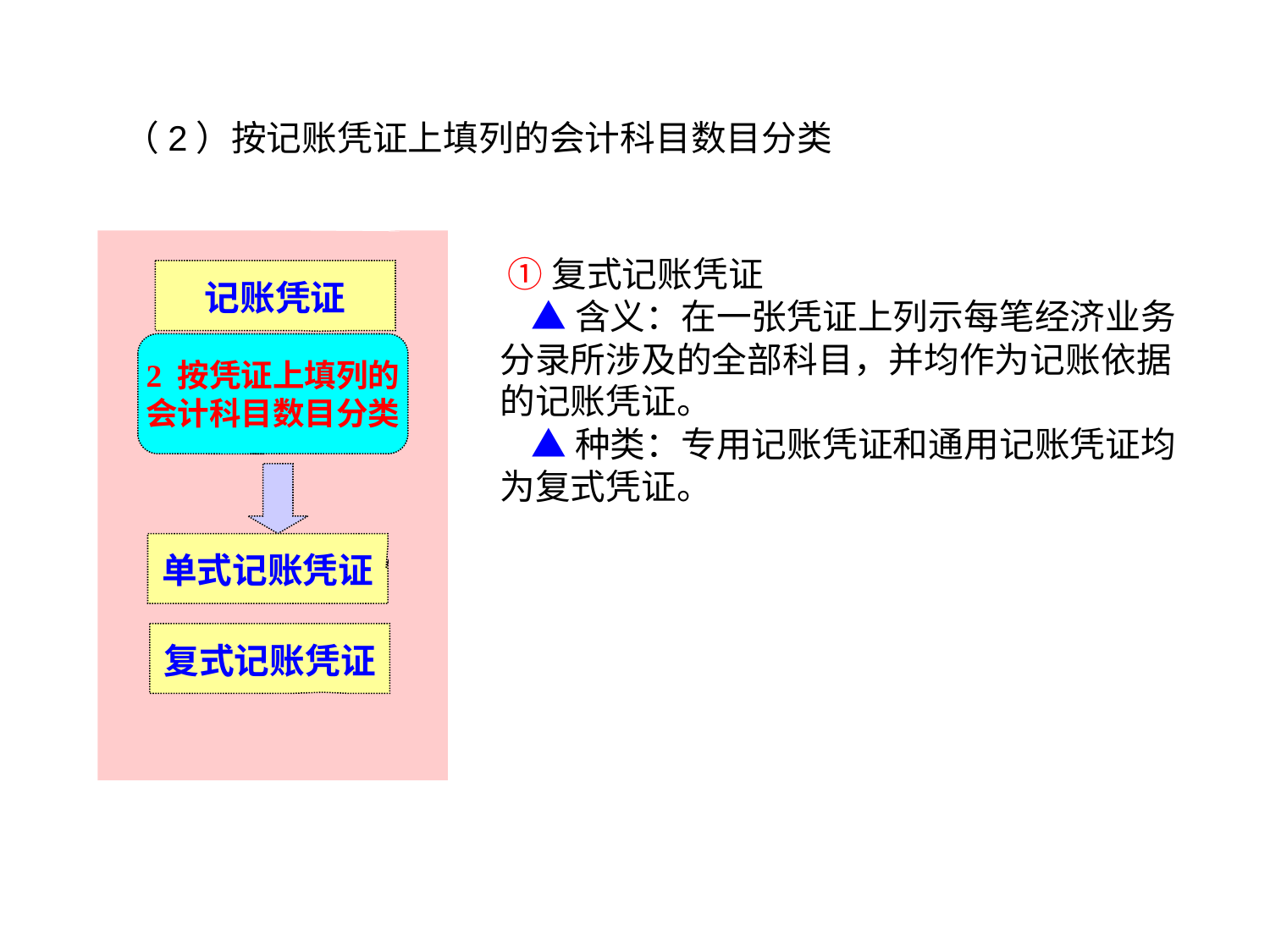

（2）按记账凭证上填列的会计科目数目分类

记账凭证
2 按凭证上填列的
会计科目数目分类

单式记账凭证
复式记账凭证
 ①复式记账凭证
    ▲含义：在一张凭证上列示每笔经济业务分录所涉及的全部科目，并均作为记账依据的记账凭证。
    ▲种类：专用记账凭证和通用记账凭证均为复式凭证。